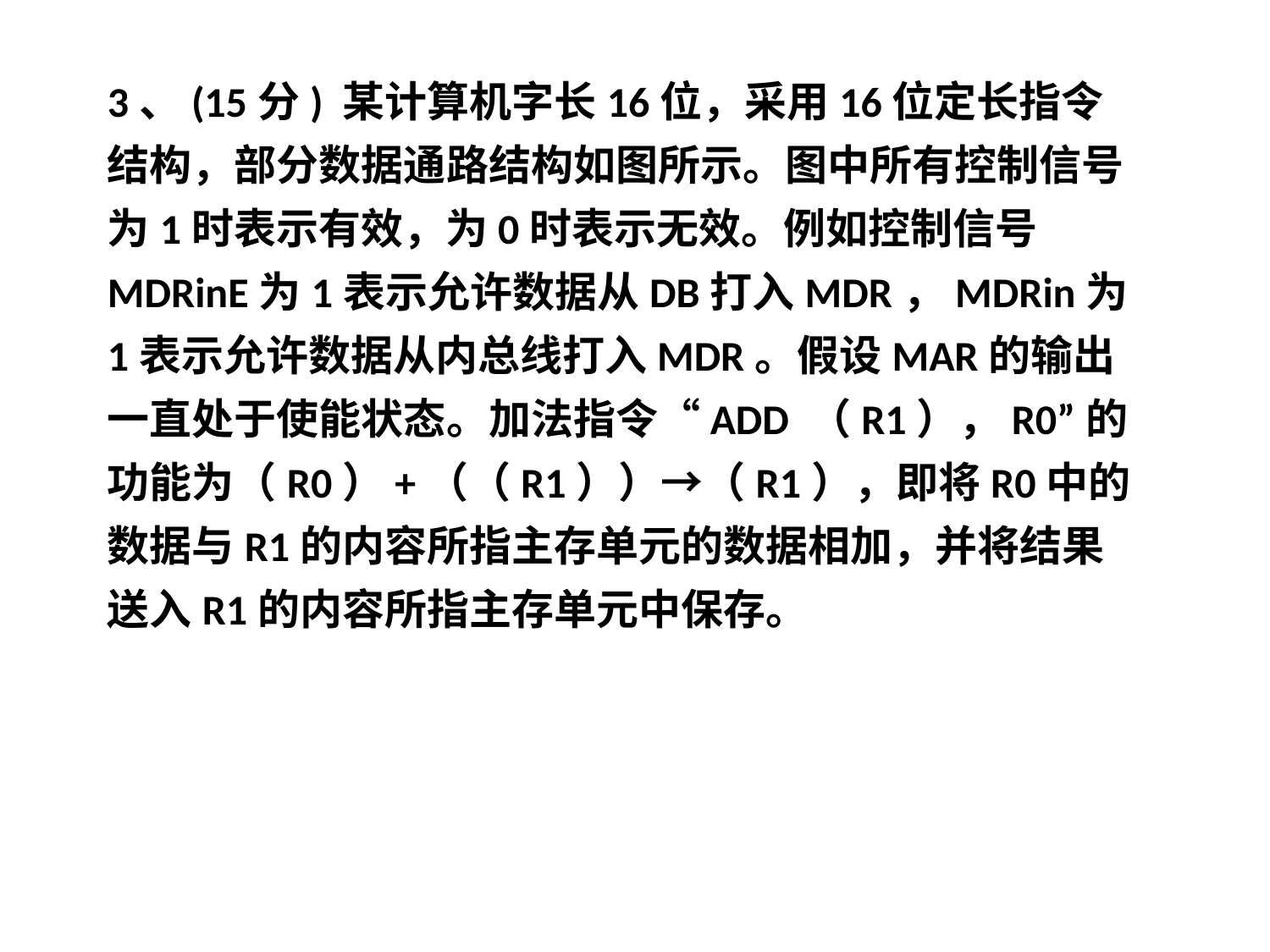

3、(15分) 某计算机字长16位，采用16位定长指令结构，部分数据通路结构如图所示。图中所有控制信号为1时表示有效，为0时表示无效。例如控制信号MDRinE为1表示允许数据从DB打入MDR，MDRin为1表示允许数据从内总线打入MDR。假设MAR的输出一直处于使能状态。加法指令“ADD （R1），R0”的功能为（R0）+（（R1））→（R1），即将R0中的数据与R1的内容所指主存单元的数据相加，并将结果送入R1的内容所指主存单元中保存。